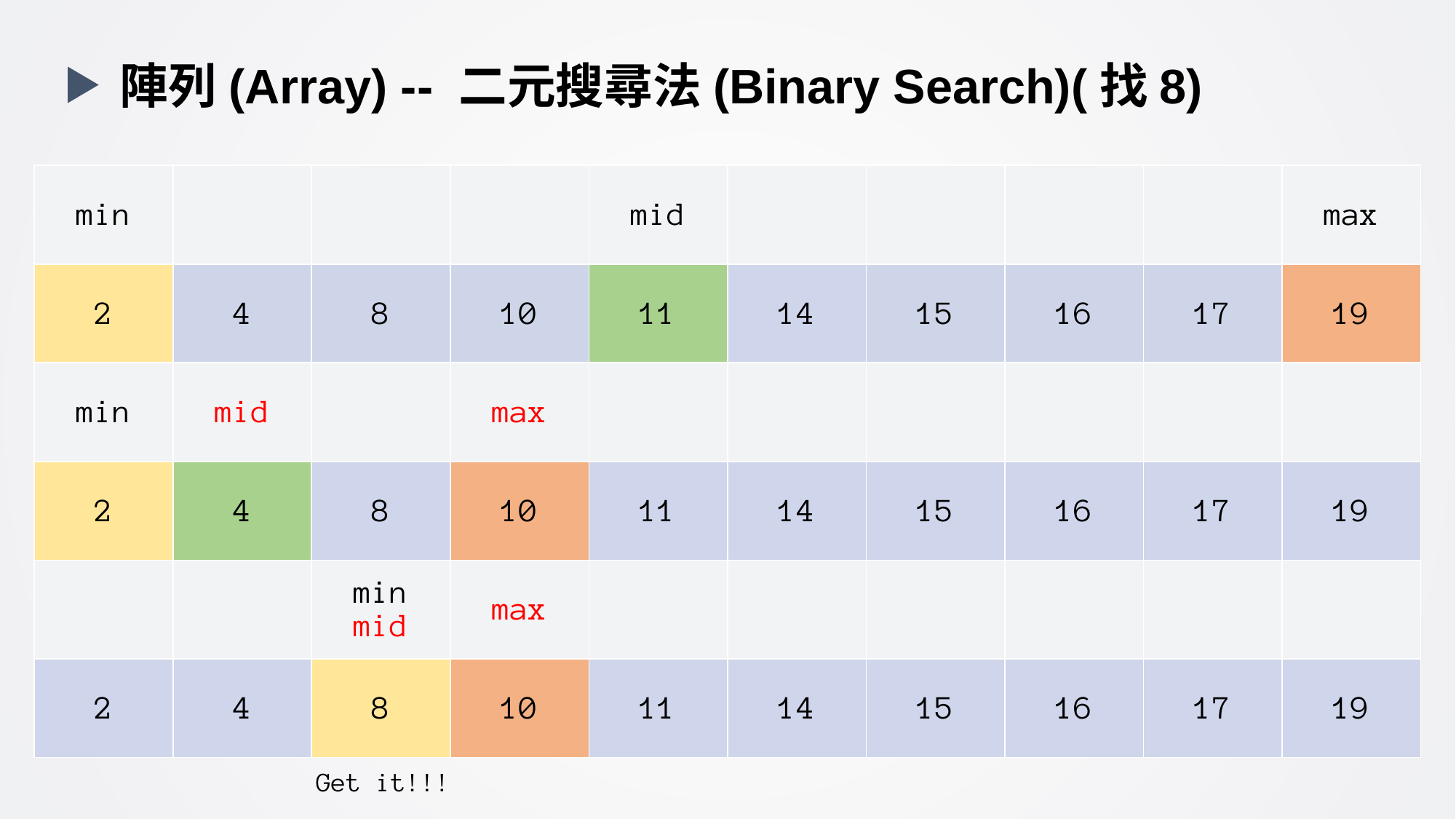

陣列(Array) -- 二元搜尋法(Binary Search)(找8)

| min |  |  |  | mid |  |  |  |  | max |
| --- | --- | --- | --- | --- | --- | --- | --- | --- | --- |
| 2 | 4 | 8 | 10 | 11 | 14 | 15 | 16 | 17 | 19 |
| min | mid |  | max |  |  |  |  |  |  |
| 2 | 4 | 8 | 10 | 11 | 14 | 15 | 16 | 17 | 19 |
|  |  | min mid | max |  |  |  |  |  |  |
| 2 | 4 | 8 | 10 | 11 | 14 | 15 | 16 | 17 | 19 |
Get it!!!